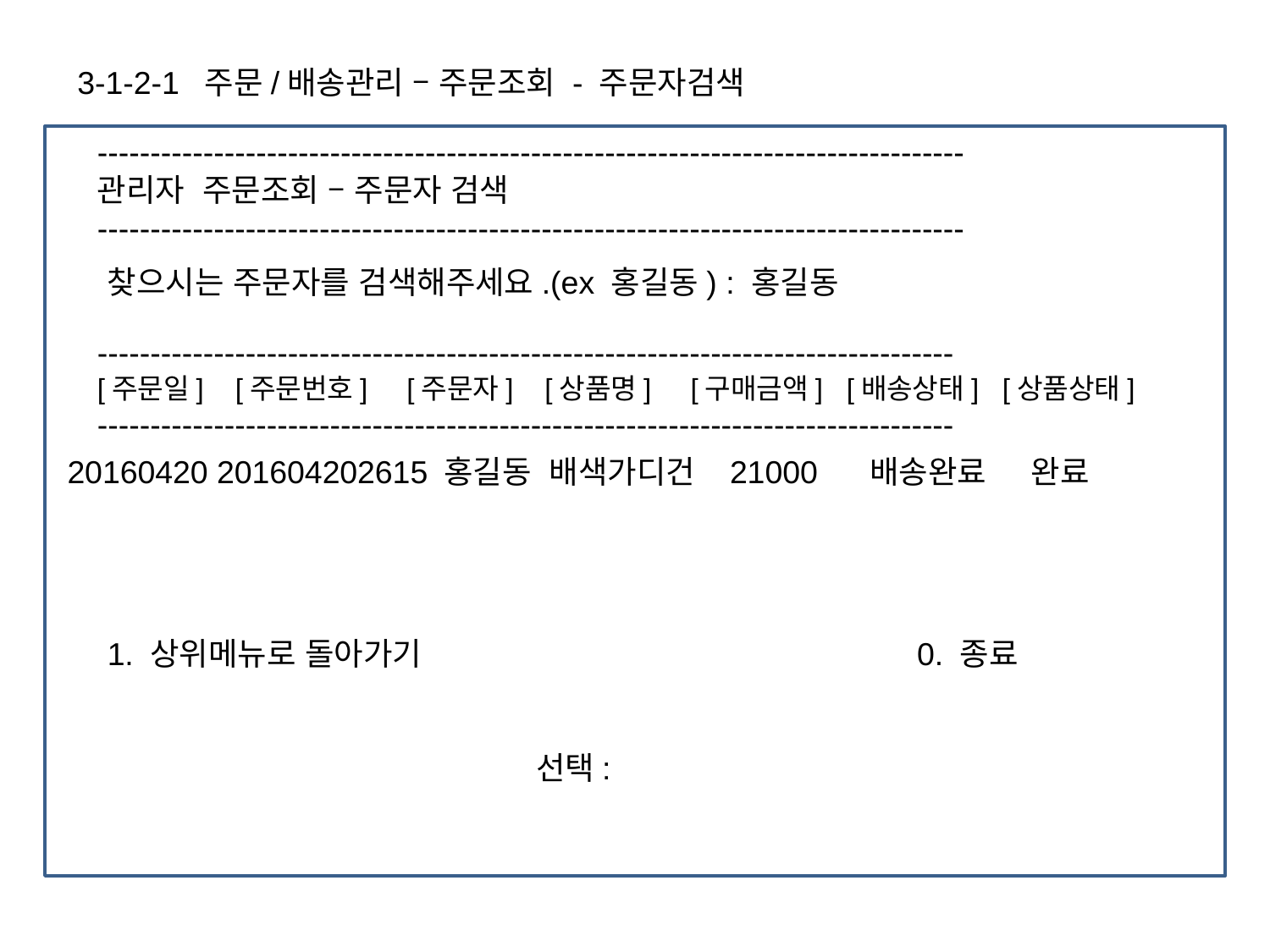

3-1-2-1  주문/배송관리 – 주문조회 - 주문자검색

----------------------------------------------------------------------------------	        	       관리자  주문조회 – 주문자 검색
----------------------------------------------------------------------------------
찾으시는 주문자를 검색해주세요.(ex 홍길동) : 홍길동
---------------------------------------------------------------------------------
[주문일]    [주문번호]     [주문자]    [상품명]     [구매금액]   [배송상태]   [상품상태]
---------------------------------------------------------------------------------
20160420 201604202615 홍길동  배색가디건   21000     배송완료     완료
1. 상위메뉴로 돌아가기				0. 종료

				선택: